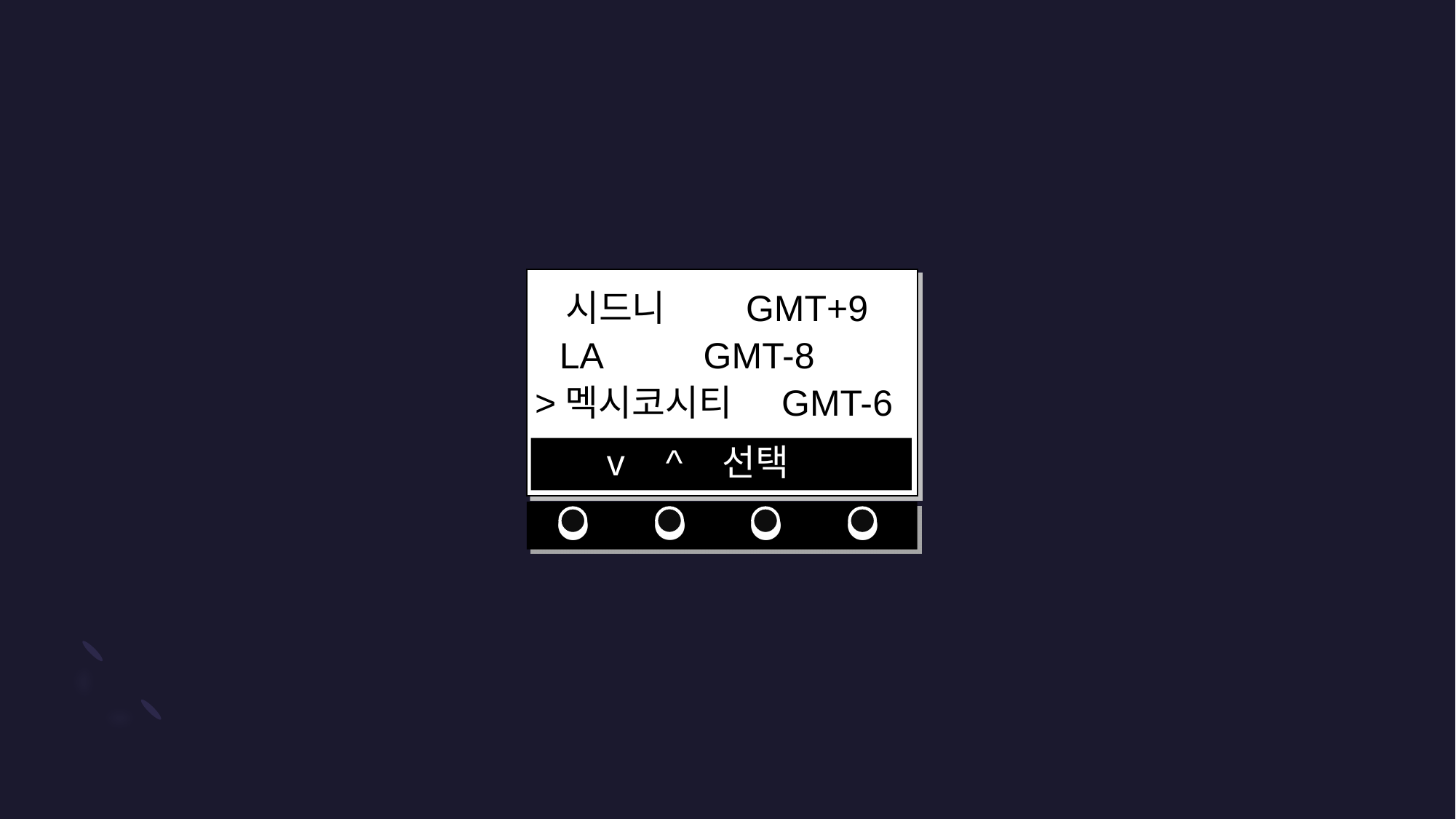

시드니       GMT+9
 LA          GMT-8
>멕시코시티    GMT-6
       v    ^   선택